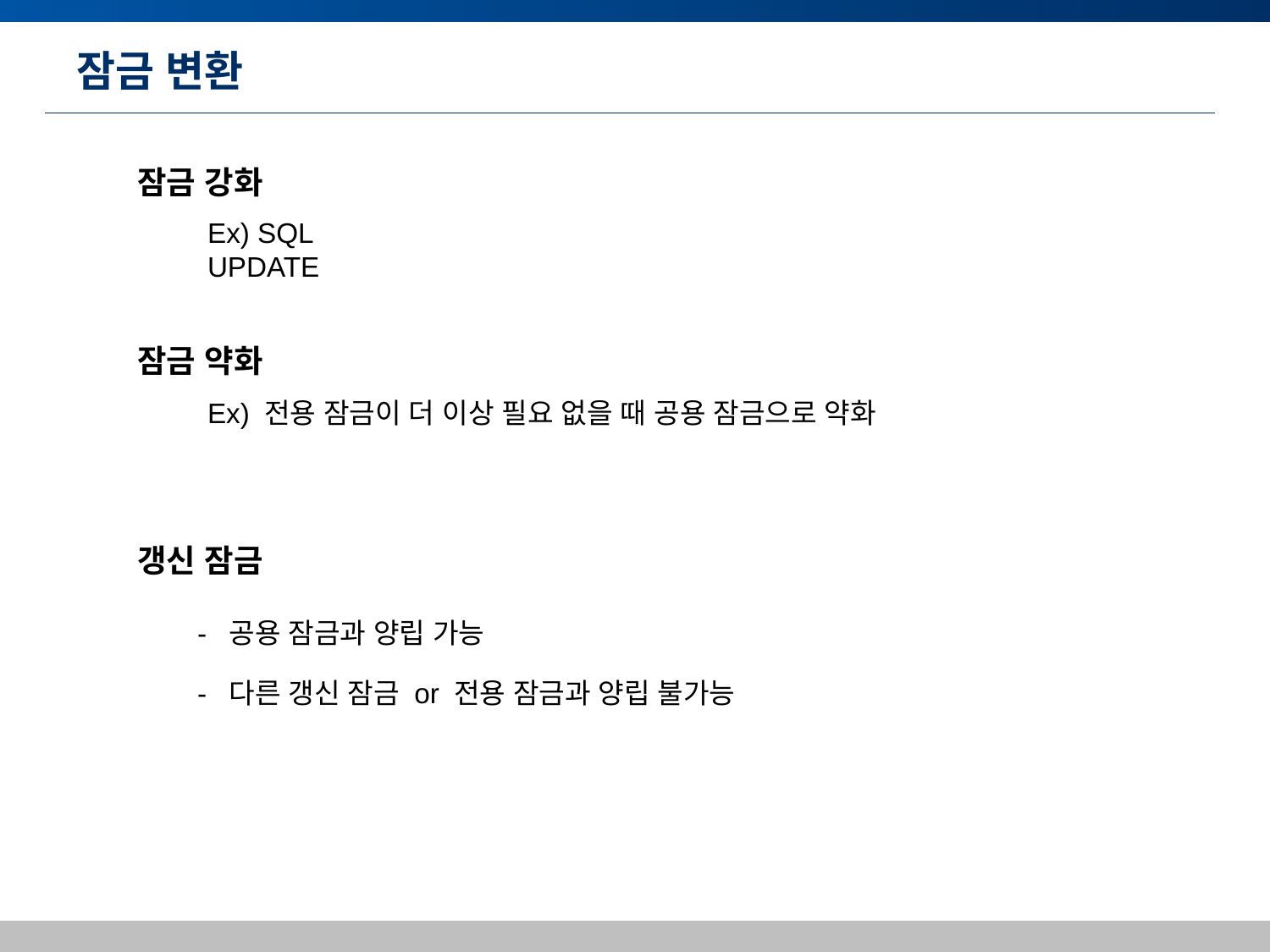

# 잠금 변환
잠금 강화
Ex) SQL UPDATE
잠금 약화
Ex) 전용 잠금이 더 이상 필요 없을 때 공용 잠금으로 약화
갱신 잠금
-  공용 잠금과 양립 가능
-  다른 갱신 잠금 or 전용 잠금과 양립 불가능